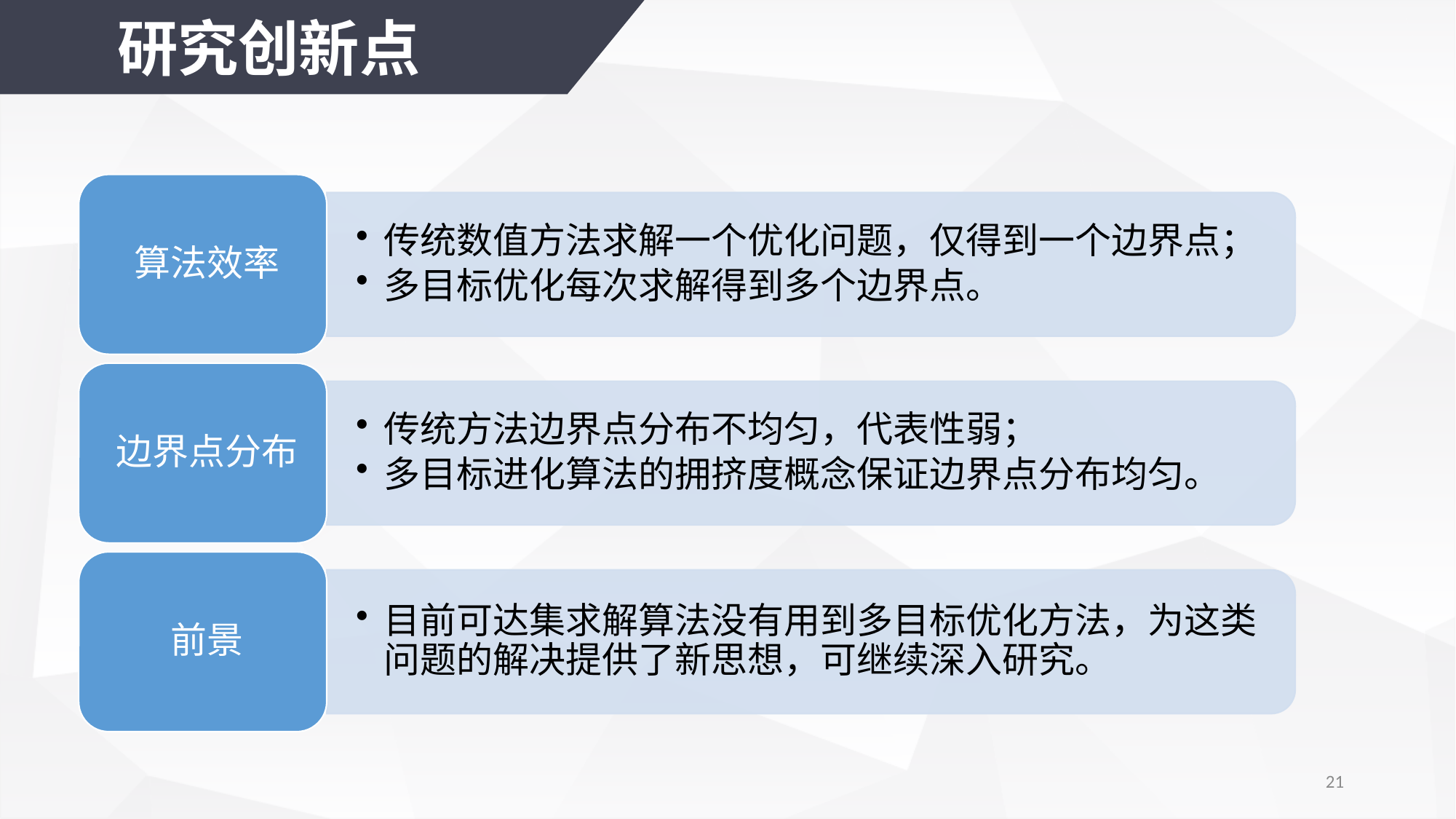

研究创新点
传统数值方法求解一个优化问题，仅得到一个边界点；
多目标优化每次求解得到多个边界点。
算法效率
传统方法边界点分布不均匀，代表性弱；
多目标进化算法的拥挤度概念保证边界点分布均匀。
边界点分布
目前可达集求解算法没有用到多目标优化方法，为这类问题的解决提供了新思想，可继续深入研究。
前景
21